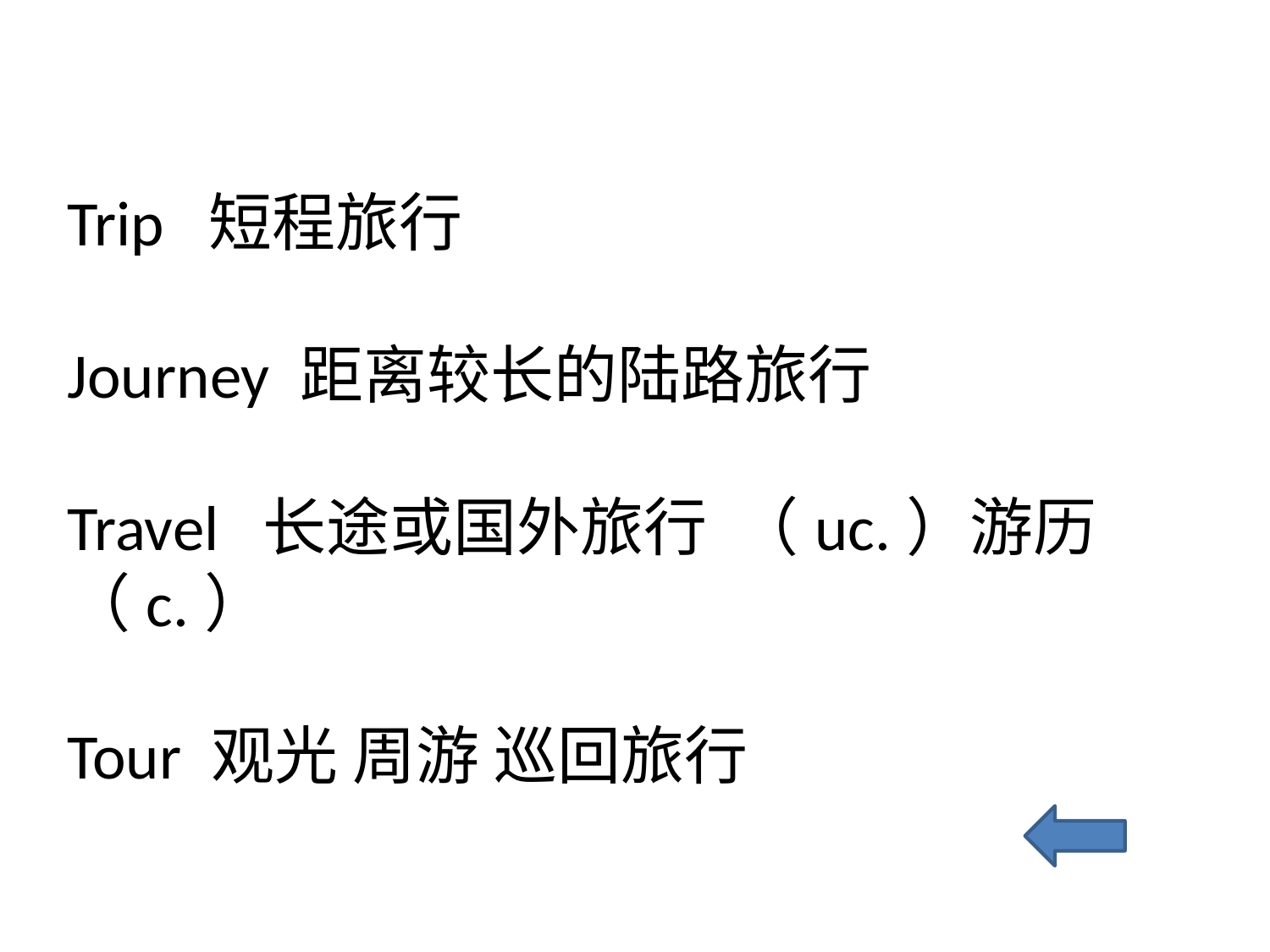

Trip  短程旅行

Journey 距离较长的陆路旅行

Travel  长途或国外旅行  （uc.）游历（c.）

Tour 观光 周游 巡回旅行